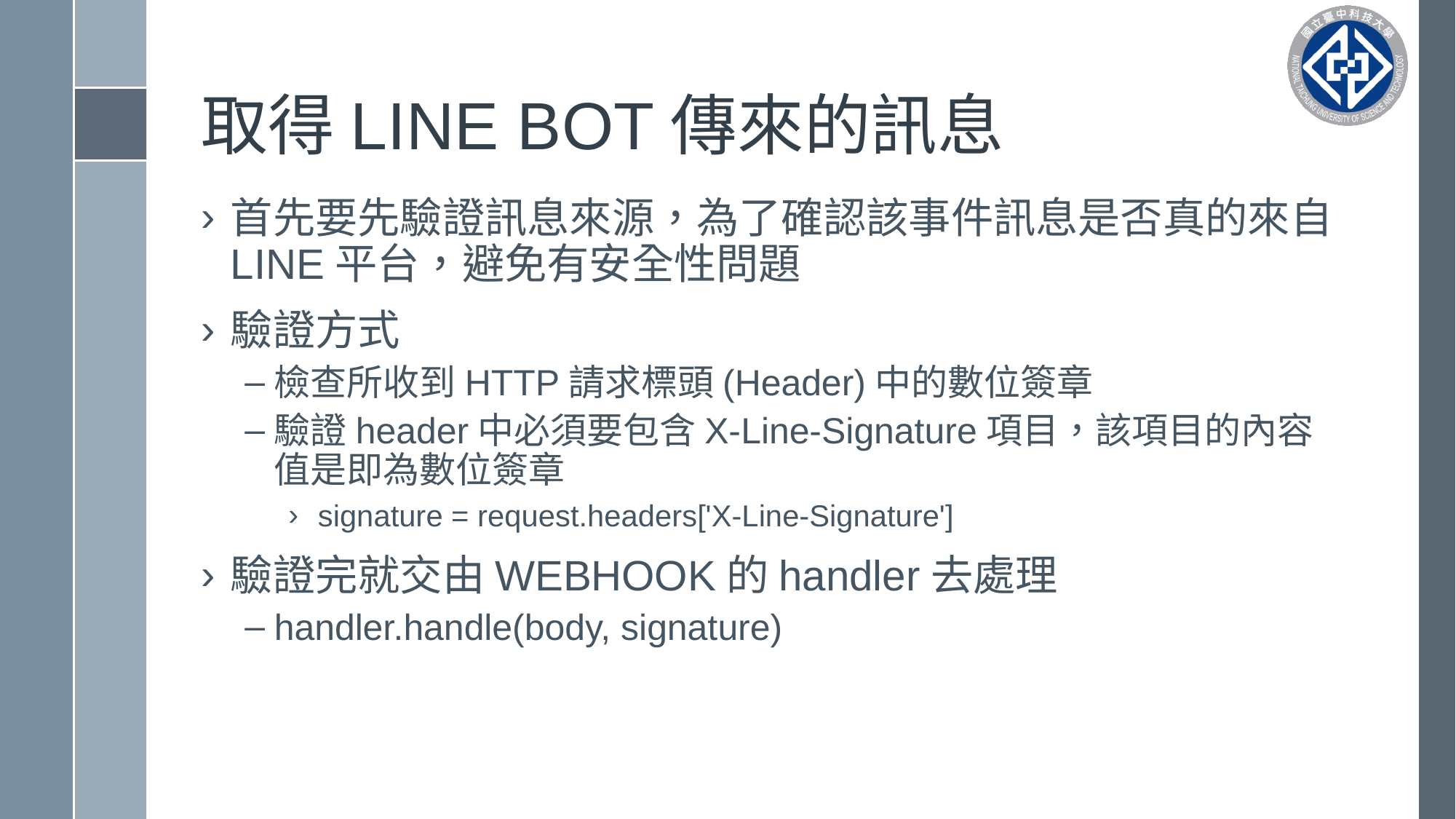

# 取得LINE BOT傳來的訊息
首先要先驗證訊息來源，為了確認該事件訊息是否真的來自LINE平台，避免有安全性問題
驗證方式
檢查所收到HTTP請求標頭(Header)中的數位簽章
驗證header中必須要包含X-Line-Signature項目，該項目的內容值是即為數位簽章
signature = request.headers['X-Line-Signature']
驗證完就交由WEBHOOK的handler去處理
handler.handle(body, signature)